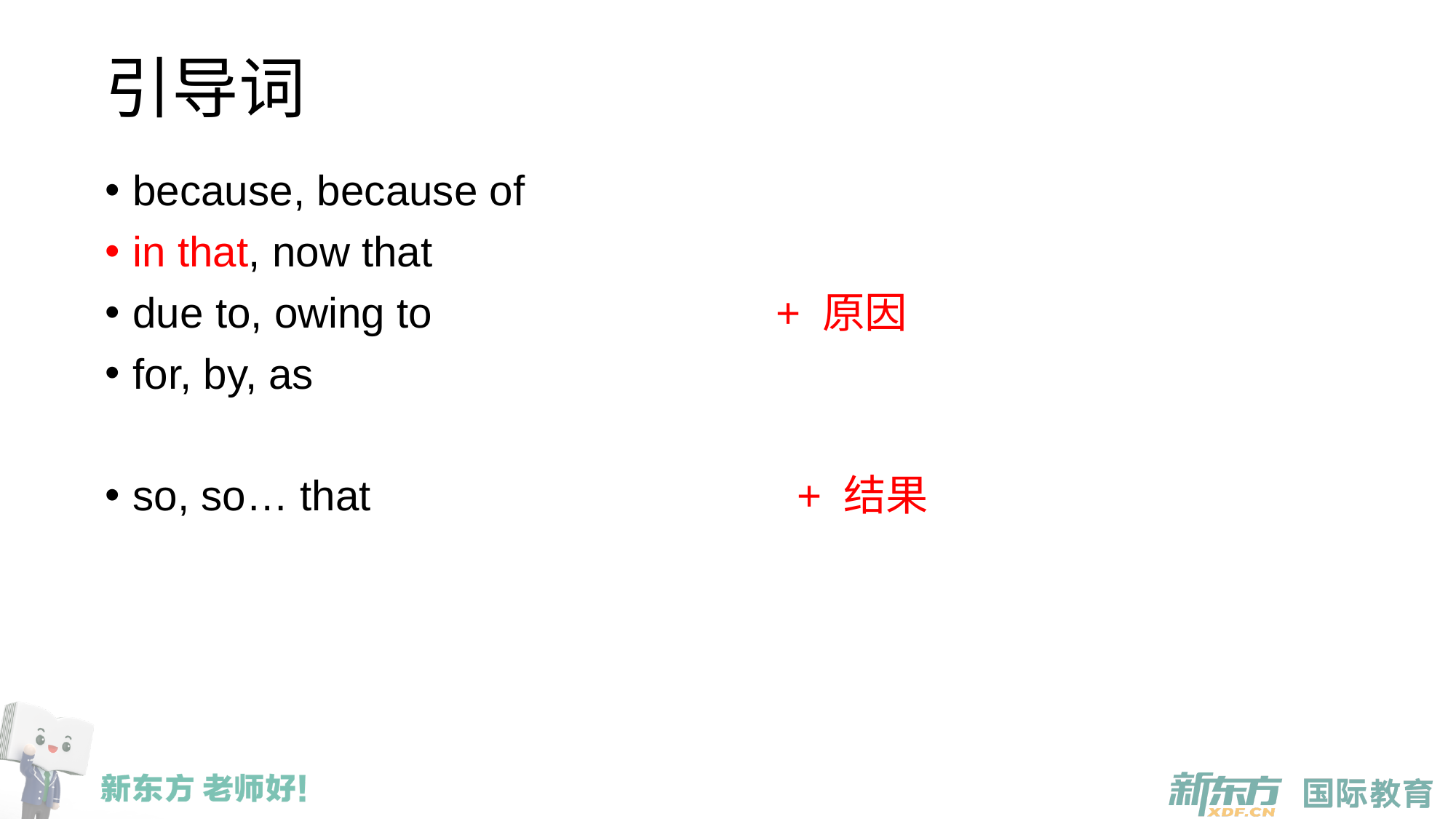

# 引导词
because, because of
in that, now that
due to, owing to                             + 原因
for, by, as

so, so… that                                    + 结果